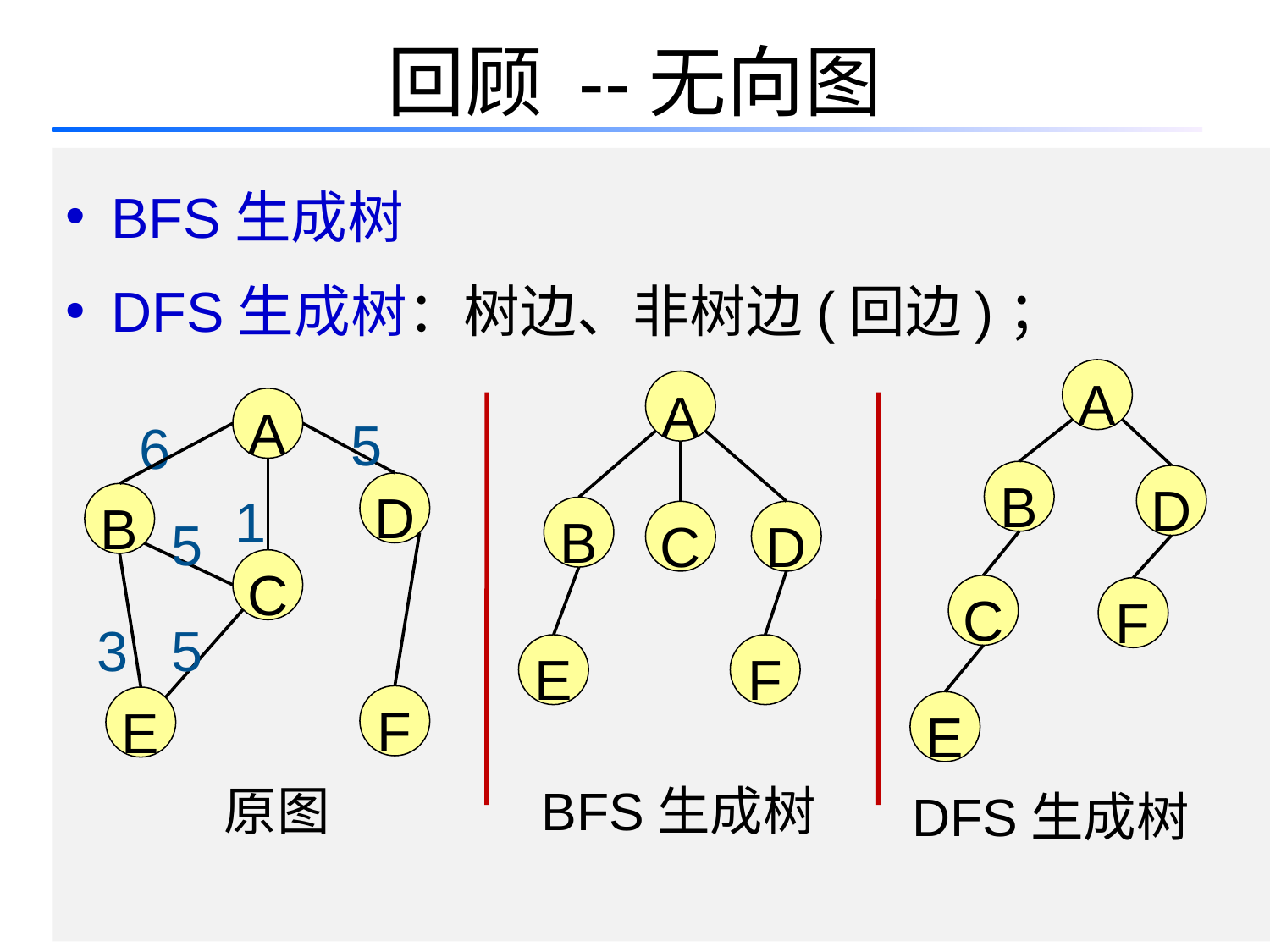

# 回顾 --无向图

 BFS生成树
 DFS生成树：树边、非树边(回边)；

A
A
5
A
6
B
1
D
D
B
5
B
C
D
C
C
F
3
5
E
F
F
E
E
原图
BFS生成树
DFS生成树